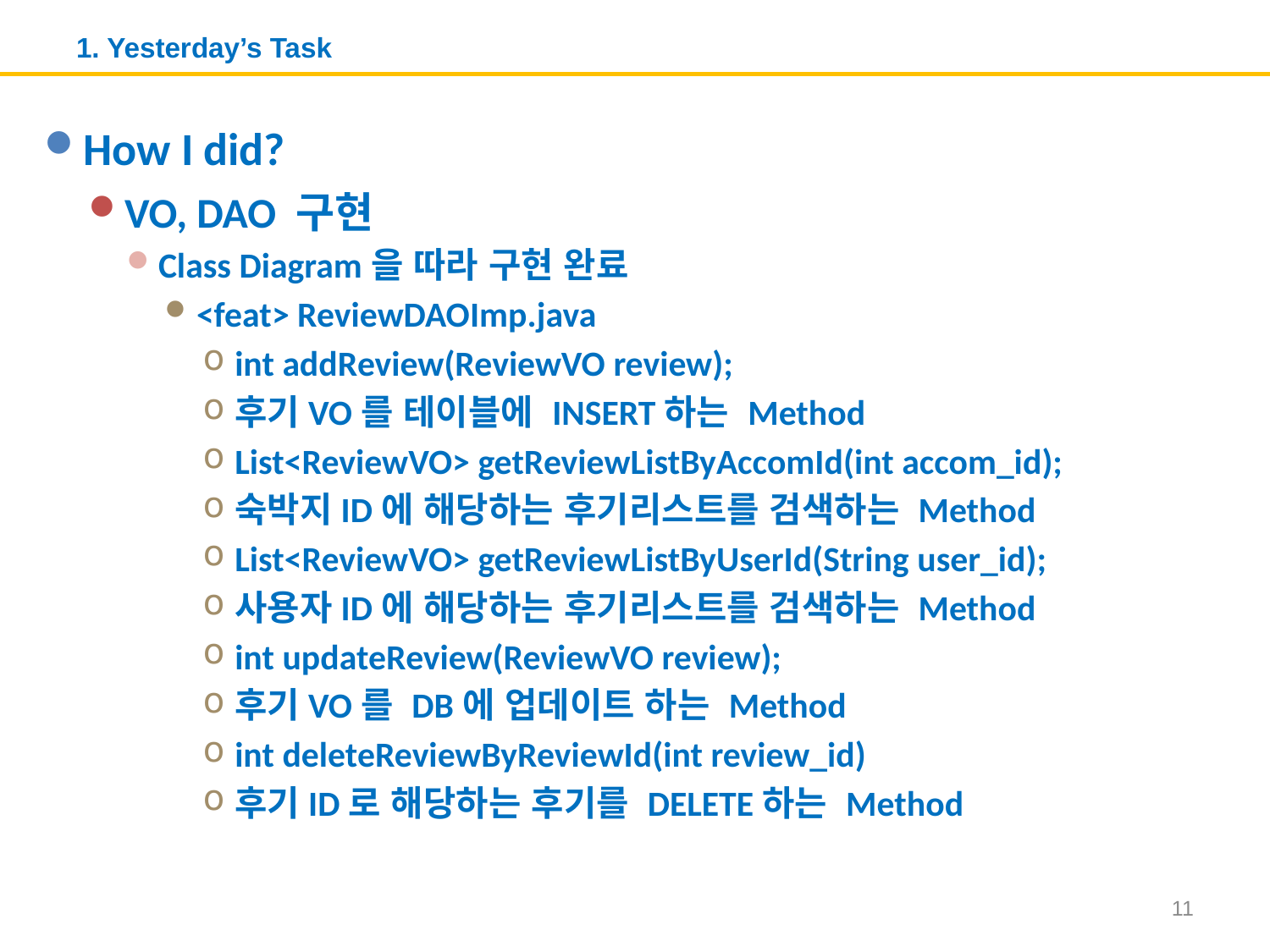

# 1. Yesterday’s Task
How I did?
VO, DAO 구현
Class Diagram을 따라 구현 완료
<feat> ReviewDAOImp.java
int addReview(ReviewVO review);
후기VO를 테이블에 INSERT하는 Method
List<ReviewVO> getReviewListByAccomId(int accom_id);
숙박지ID에 해당하는 후기리스트를 검색하는 Method
List<ReviewVO> getReviewListByUserId(String user_id);
사용자ID에 해당하는 후기리스트를 검색하는 Method
int updateReview(ReviewVO review);
후기VO를 DB에 업데이트 하는 Method
int deleteReviewByReviewId(int review_id)
후기ID로 해당하는 후기를 DELETE하는 Method

11